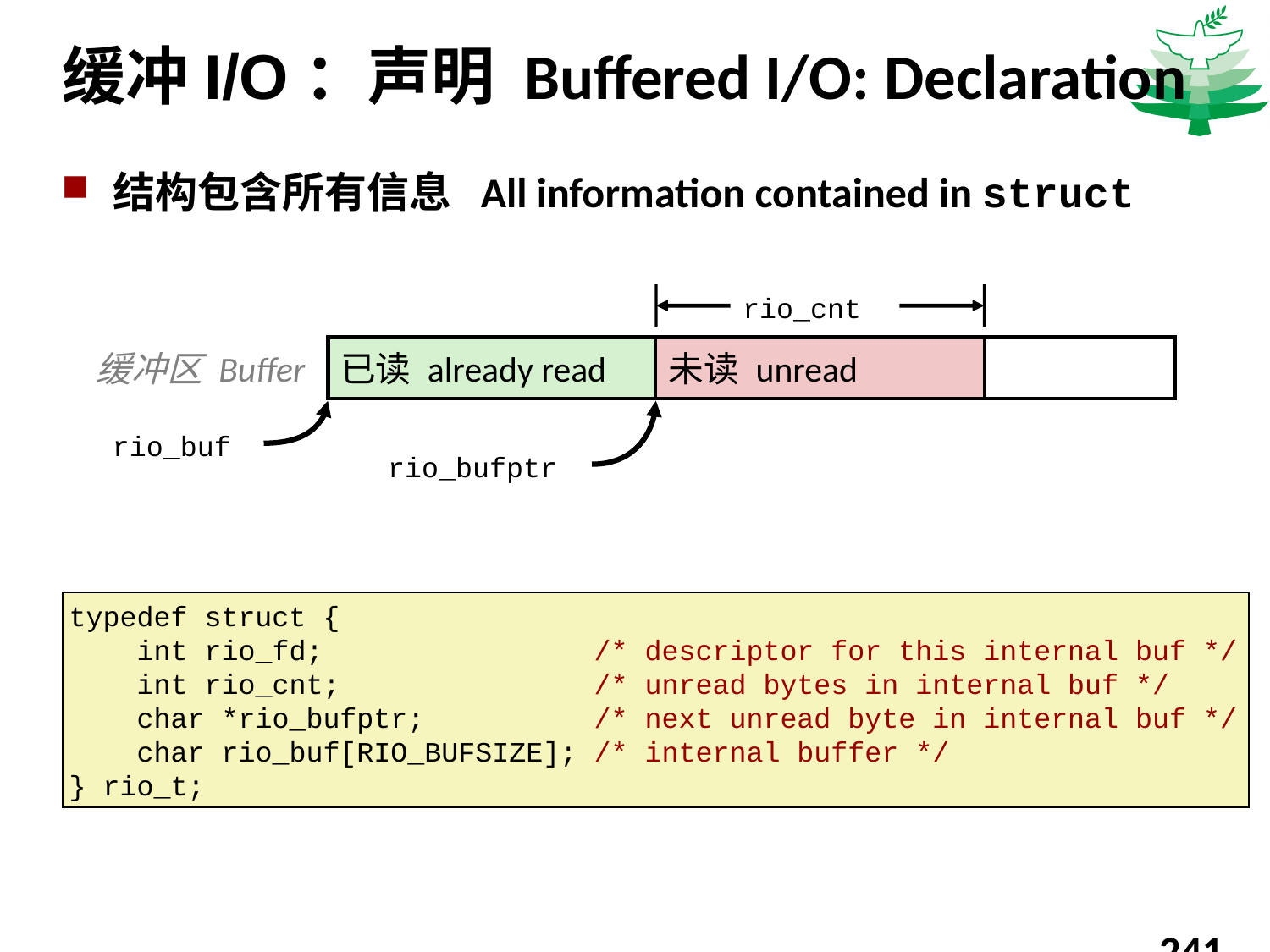

# 缓冲I/O：声明 Buffered I/O: Declaration
结构包含所有信息  All information contained in struct

rio_cnt

已读 already read

未读 unread
缓冲区 Buffer

rio_buf
rio_bufptr
typedef struct {
    int rio_fd;                /* descriptor for this internal buf */
    int rio_cnt;               /* unread bytes in internal buf */
    char *rio_bufptr;          /* next unread byte in internal buf */
    char rio_buf[RIO_BUFSIZE]; /* internal buffer */
} rio_t;